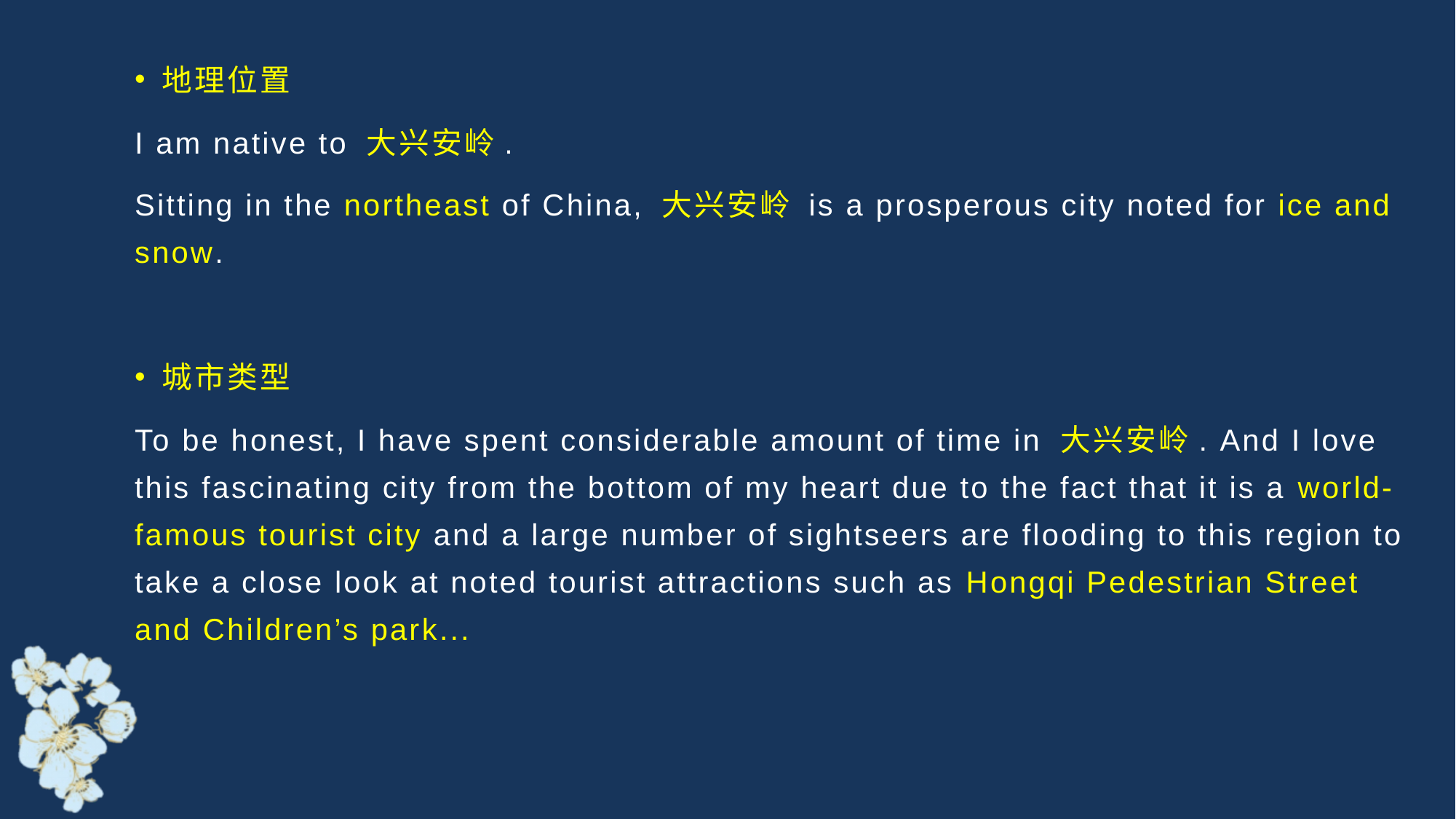

地理位置
I am native to 大兴安岭.
Sitting in the northeast of China, 大兴安岭 is a prosperous city noted for ice and snow.

城市类型
To be honest, I have spent considerable amount of time in 大兴安岭. And I love this fascinating city from the bottom of my heart due to the fact that it is a world-famous tourist city and a large number of sightseers are flooding to this region to take a close look at noted tourist attractions such as Hongqi Pedestrian Street and Children’s park...